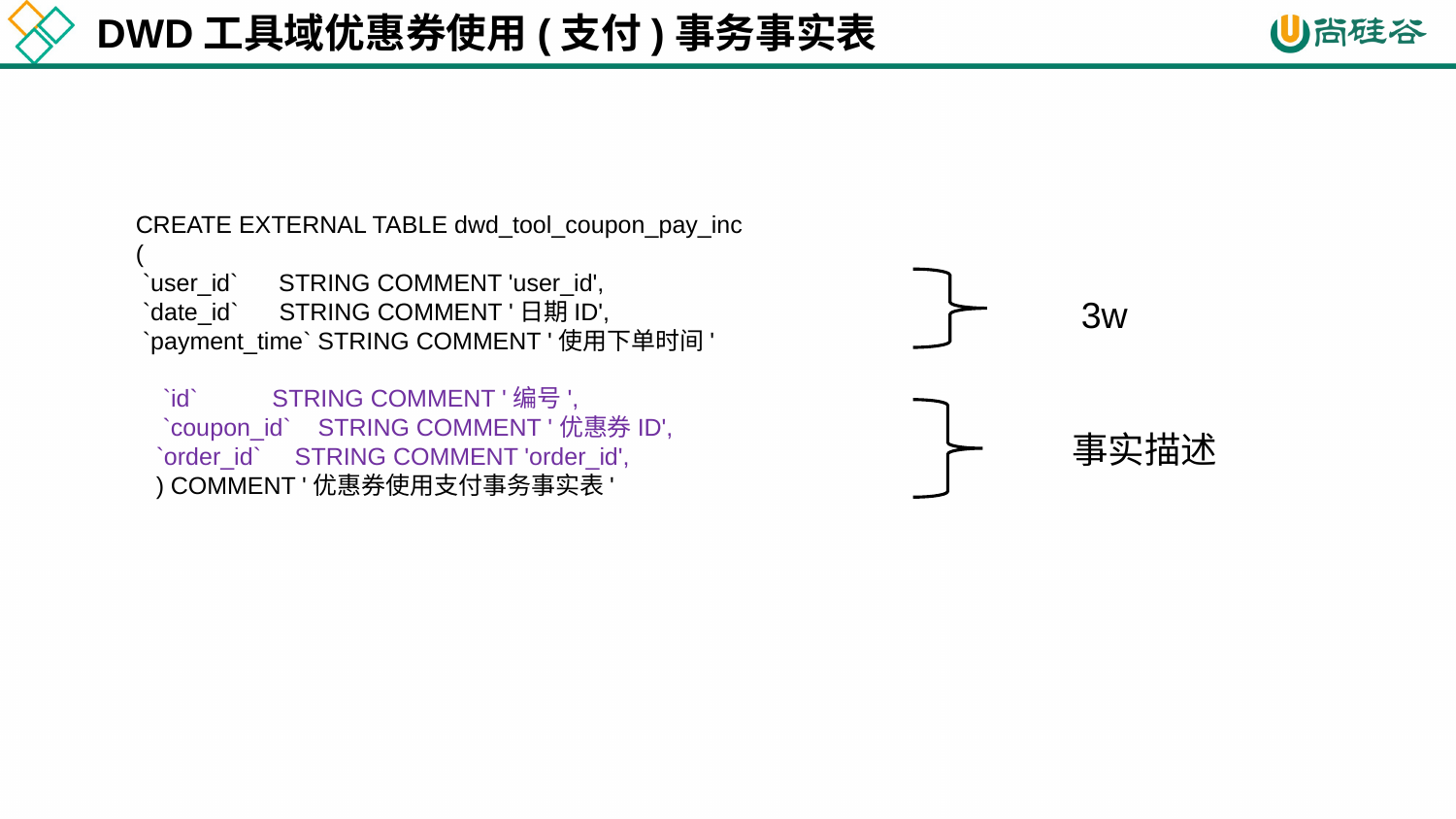

DWD工具域优惠券使用(支付)事务事实表
CREATE EXTERNAL TABLE dwd_tool_coupon_pay_inc
(
 `user_id`      STRING COMMENT 'user_id',
 `date_id`      STRING COMMENT '日期ID',
 `payment_time` STRING COMMENT '使用下单时间'

    `id`           STRING COMMENT '编号',
    `coupon_id`    STRING COMMENT '优惠券ID',
   `order_id`     STRING COMMENT 'order_id',
   ) COMMENT '优惠券使用支付事务事实表'

3w

事实描述